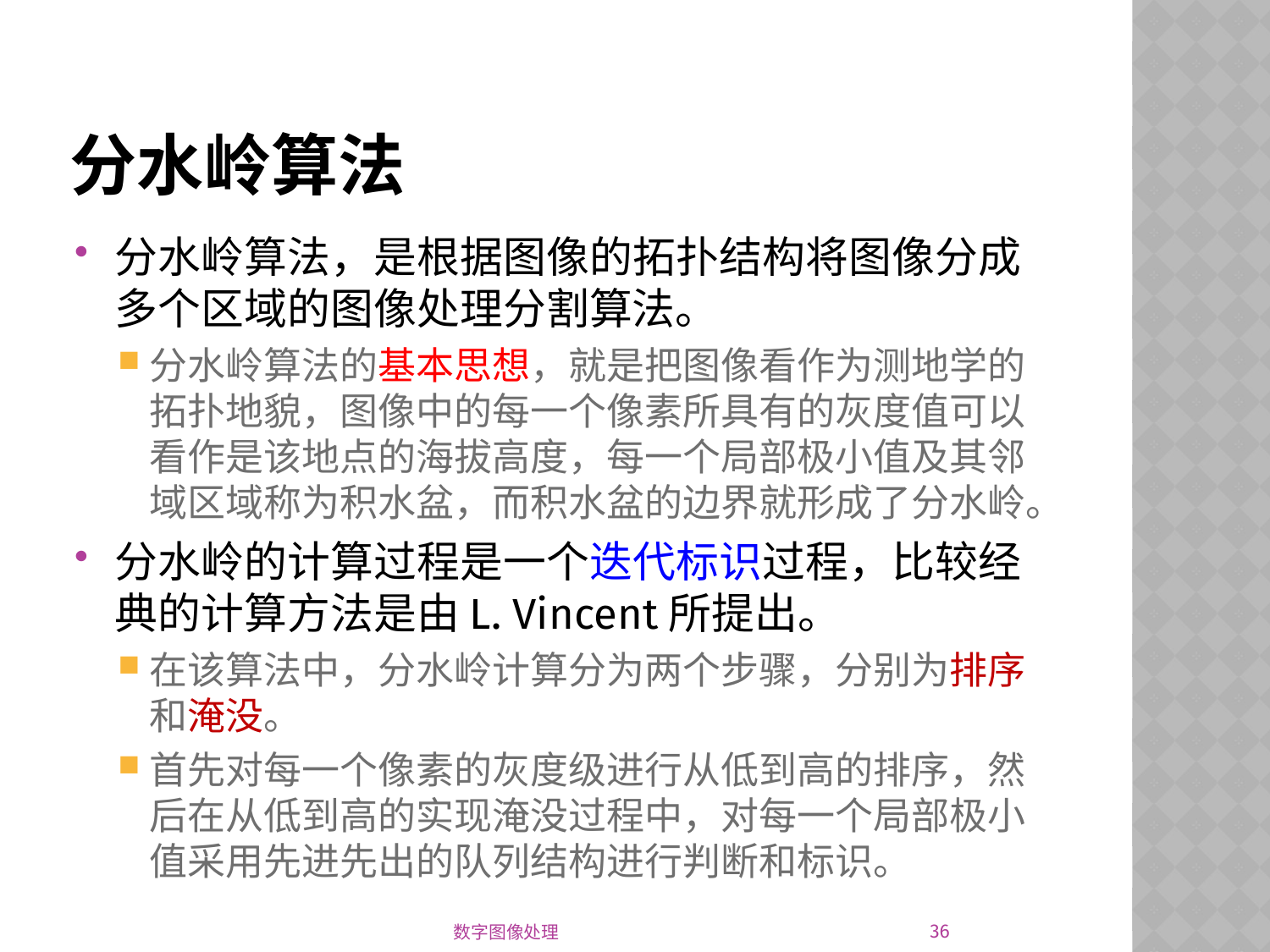

# 分水岭算法
分水岭算法，是根据图像的拓扑结构将图像分成多个区域的图像处理分割算法。
分水岭算法的基本思想，就是把图像看作为测地学的拓扑地貌，图像中的每一个像素所具有的灰度值可以看作是该地点的海拔高度，每一个局部极小值及其邻域区域称为积水盆，而积水盆的边界就形成了分水岭。
分水岭的计算过程是一个迭代标识过程，比较经典的计算方法是由L. Vincent所提出。
在该算法中，分水岭计算分为两个步骤，分别为排序和淹没。
首先对每一个像素的灰度级进行从低到高的排序，然后在从低到高的实现淹没过程中，对每一个局部极小值采用先进先出的队列结构进行判断和标识。
36
数字图像处理